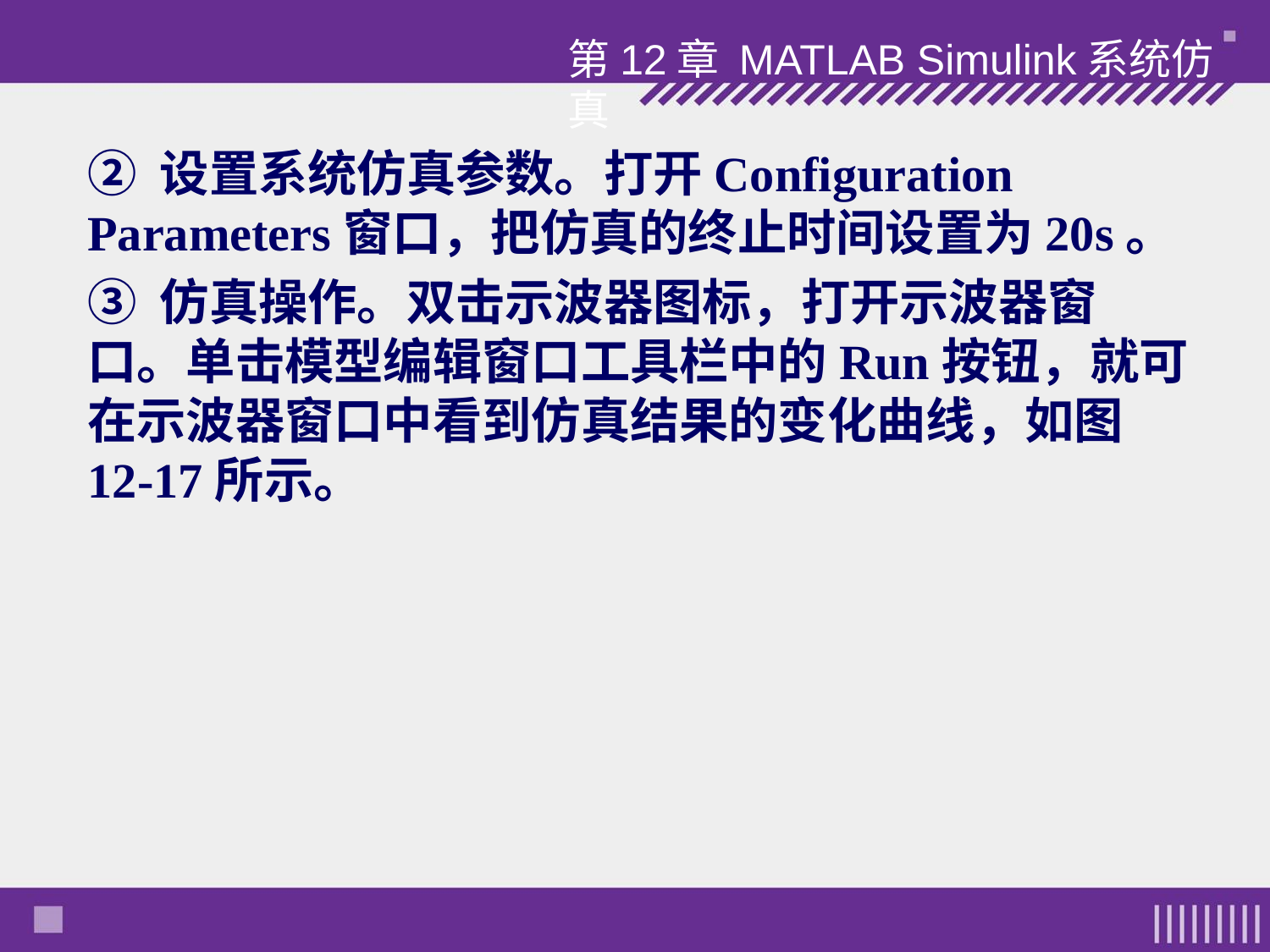

第12章 MATLAB Simulink系统仿真
② 设置系统仿真参数。打开Configuration Parameters窗口，把仿真的终止时间设置为20s。
③ 仿真操作。双击示波器图标，打开示波器窗口。单击模型编辑窗口工具栏中的Run按钮，就可在示波器窗口中看到仿真结果的变化曲线，如图12-17所示。